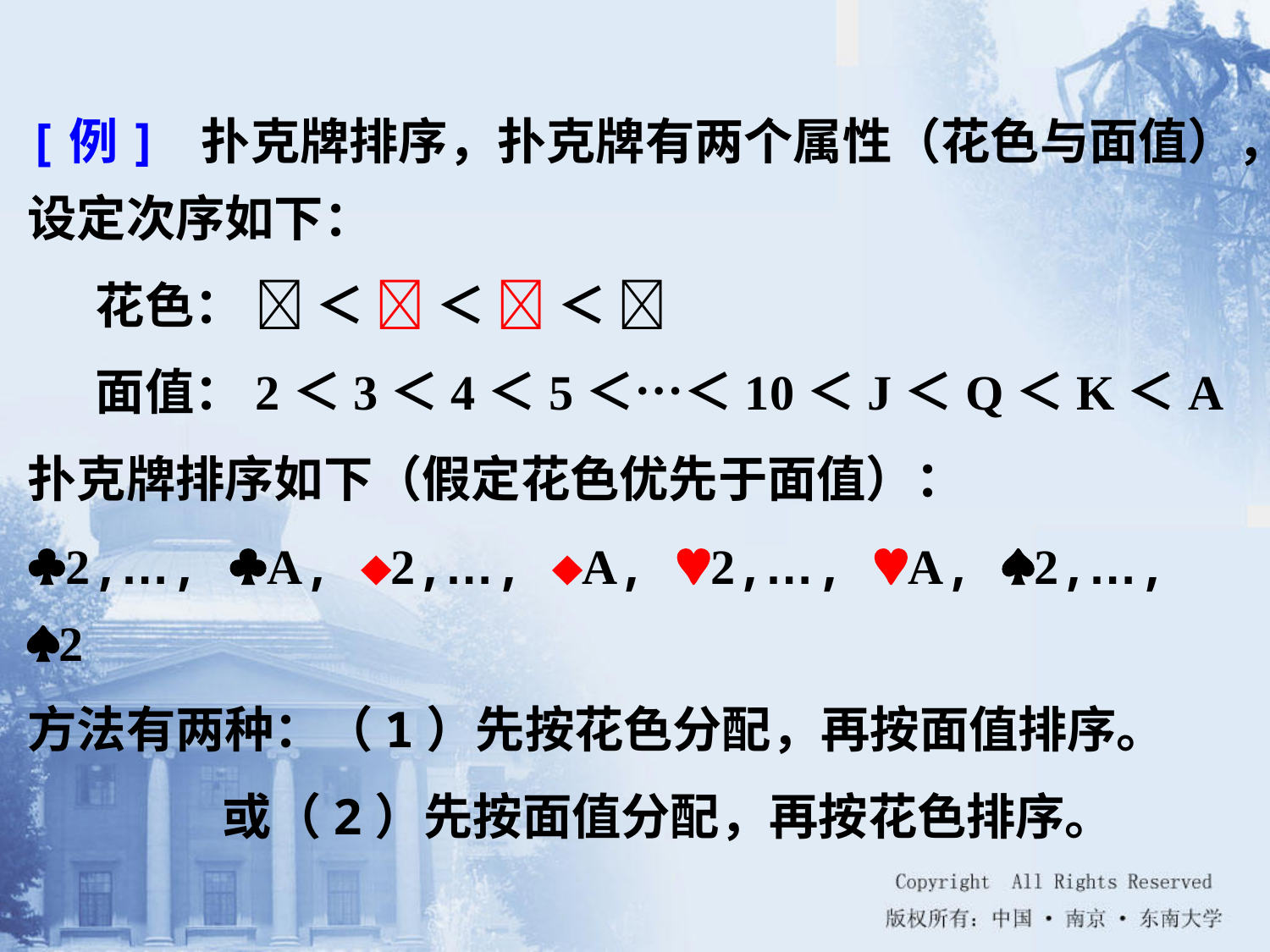

[例] 扑克牌排序，扑克牌有两个属性（花色与面值），设定次序如下：
     花色： ♣ ＜ ♦ ＜ ♥ ＜ ♠
     面值：2＜3＜4＜5＜…＜10＜J＜Q＜K＜A
扑克牌排序如下（假定花色优先于面值）：
♣2,…, ♣A, ♦2,…, ♦A, ♥2,…, ♥A, ♠2,…, ♠2
方法有两种：（1）先按花色分配，再按面值排序。
	     或（2）先按面值分配，再按花色排序。